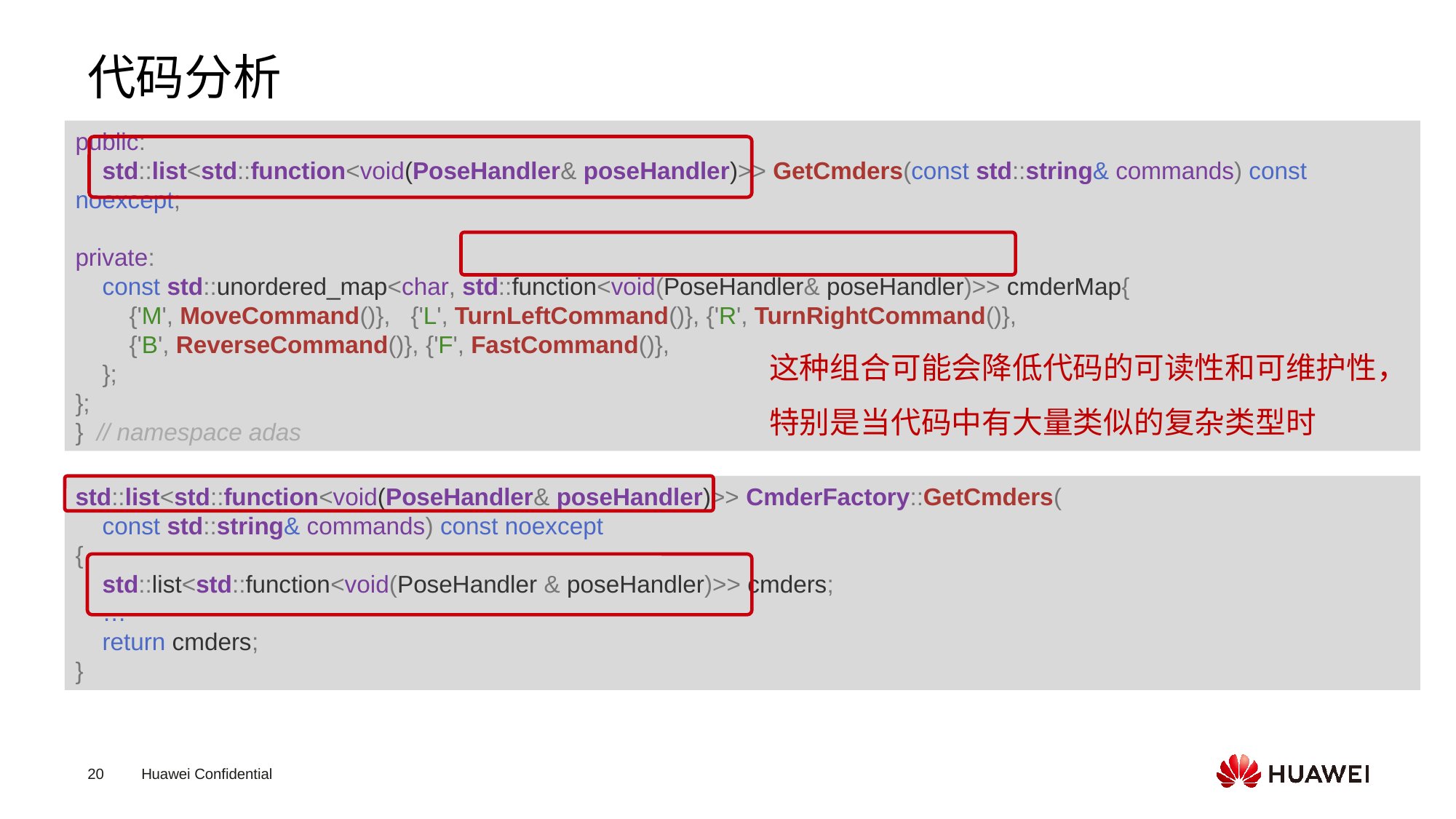

# 代码分析
public:
    std::list<std::function<void(PoseHandler& poseHandler)>> GetCmders(const std::string& commands) const noexcept;
private:
    const std::unordered_map<char, std::function<void(PoseHandler& poseHandler)>> cmderMap{
        {'M', MoveCommand()},   {'L', TurnLeftCommand()}, {'R', TurnRightCommand()},
        {'B', ReverseCommand()}, {'F', FastCommand()},
    };
};
}  // namespace adas

这种组合可能会降低代码的可读性和可维护性，特别是当代码中有大量类似的复杂类型时

std::list<std::function<void(PoseHandler& poseHandler)>> CmderFactory::GetCmders(
    const std::string& commands) const noexcept
{
    std::list<std::function<void(PoseHandler & poseHandler)>> cmders;
    …
    return cmders;
}